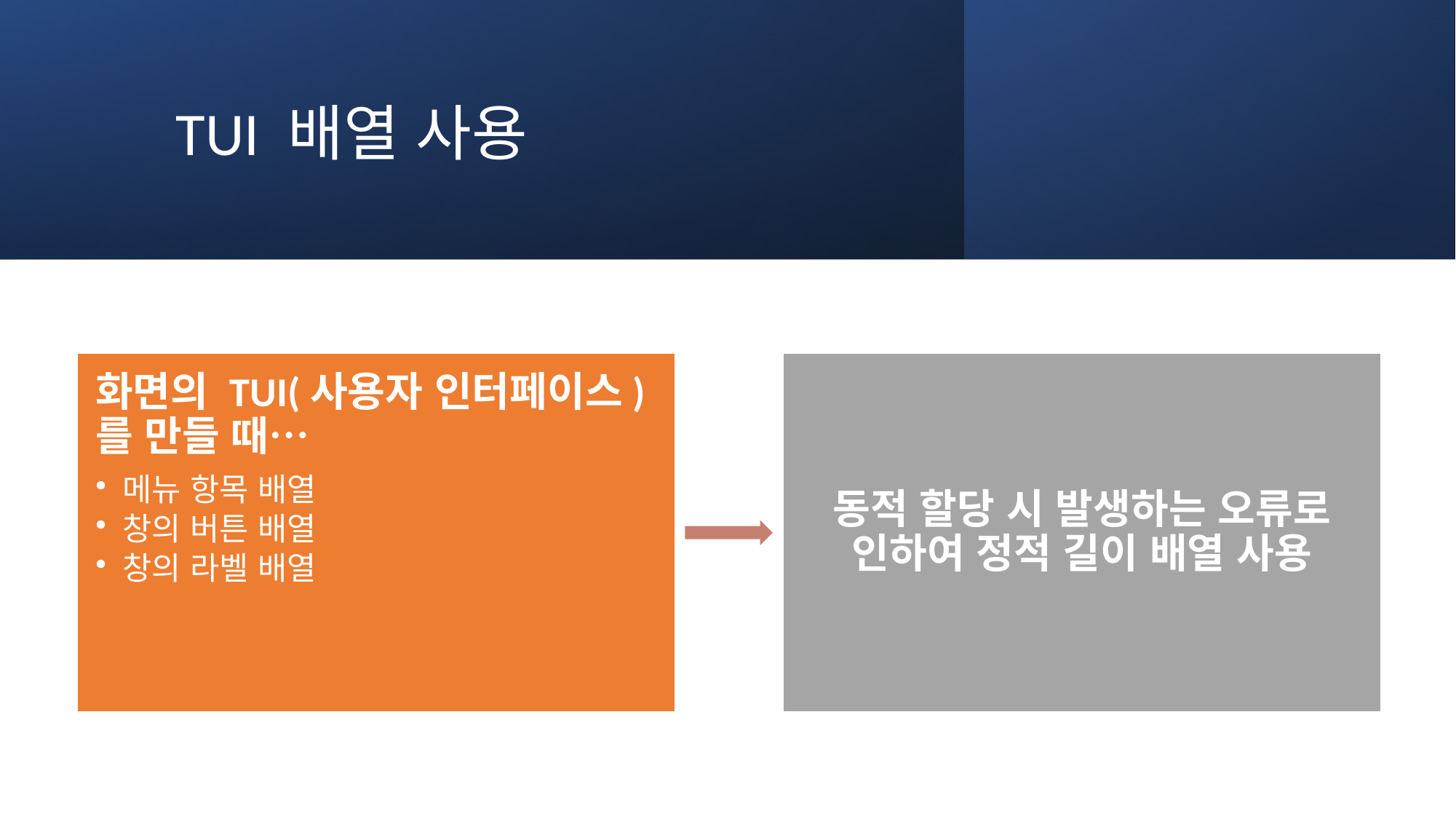

# TUI 배열 사용
화면의 TUI(사용자 인터페이스)를 만들 때…
메뉴 항목 배열
창의 버튼 배열
창의 라벨 배열
동적 할당 시 발생하는 오류로 인하여 정적 길이 배열 사용